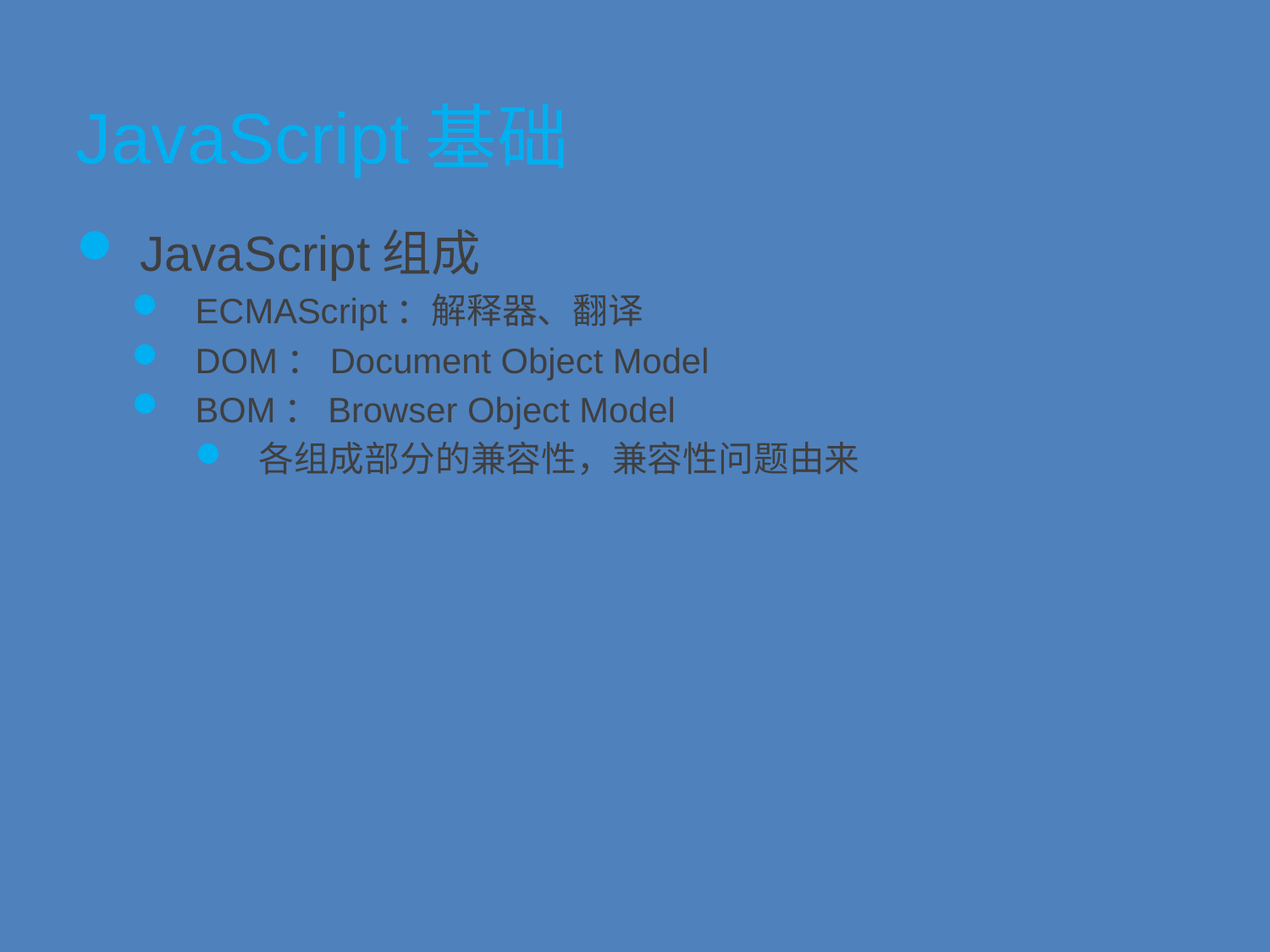

# JavaScript基础
JavaScript组成
ECMAScript：解释器、翻译
DOM：Document Object Model
BOM：Browser Object Model
各组成部分的兼容性，兼容性问题由来